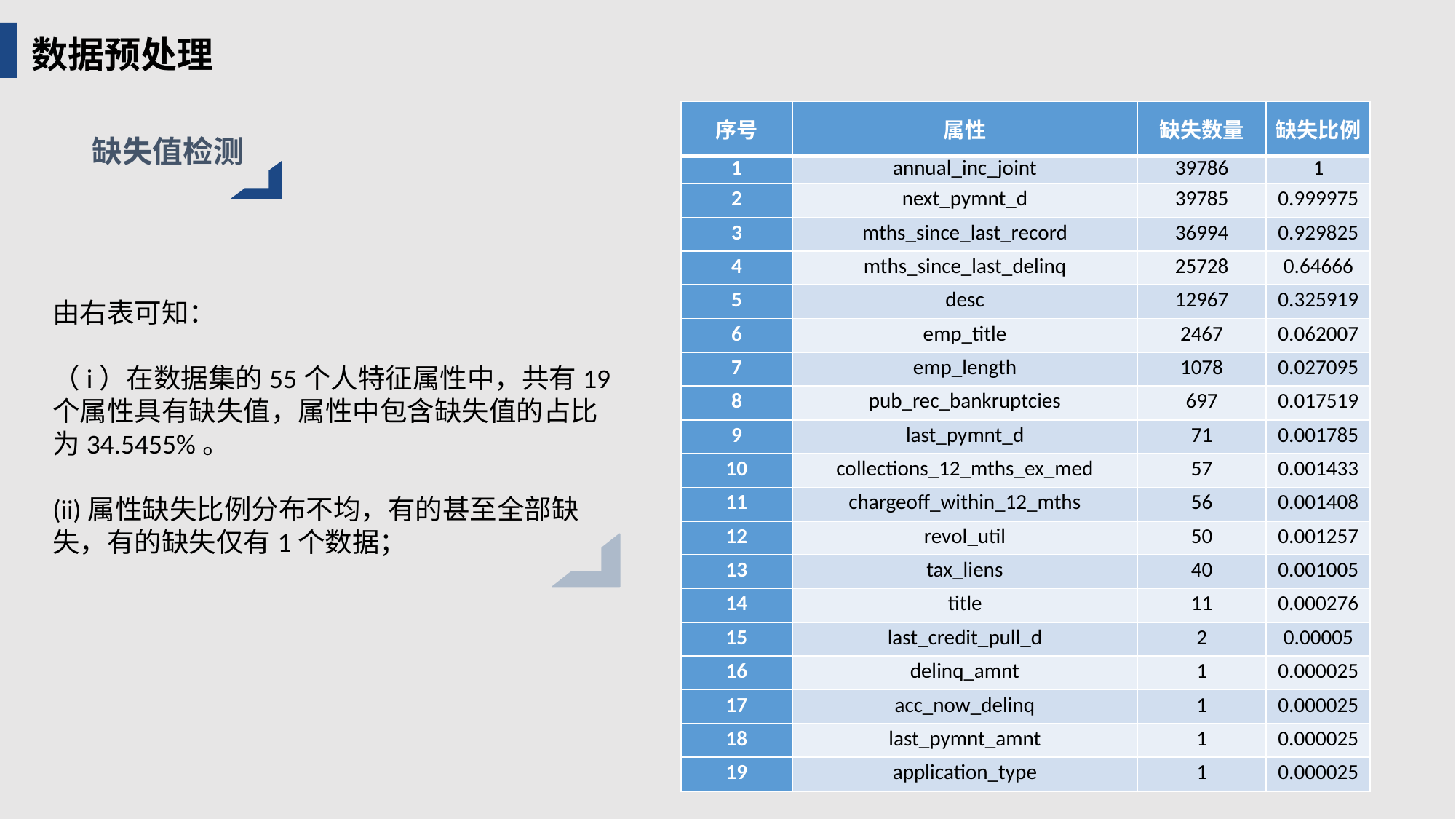

数据预处理
| 序号 | 属性 | 缺失数量 | 缺失比例 |
| --- | --- | --- | --- |
| 1 | annual\_inc\_joint | 39786 | 1 |
| 2 | next\_pymnt\_d | 39785 | 0.999975 |
| 3 | mths\_since\_last\_record | 36994 | 0.929825 |
| 4 | mths\_since\_last\_delinq | 25728 | 0.64666 |
| 5 | desc | 12967 | 0.325919 |
| 6 | emp\_title | 2467 | 0.062007 |
| 7 | emp\_length | 1078 | 0.027095 |
| 8 | pub\_rec\_bankruptcies | 697 | 0.017519 |
| 9 | last\_pymnt\_d | 71 | 0.001785 |
| 10 | collections\_12\_mths\_ex\_med | 57 | 0.001433 |
| 11 | chargeoff\_within\_12\_mths | 56 | 0.001408 |
| 12 | revol\_util | 50 | 0.001257 |
| 13 | tax\_liens | 40 | 0.001005 |
| 14 | title | 11 | 0.000276 |
| 15 | last\_credit\_pull\_d | 2 | 0.00005 |
| 16 | delinq\_amnt | 1 | 0.000025 |
| 17 | acc\_now\_delinq | 1 | 0.000025 |
| 18 | last\_pymnt\_amnt | 1 | 0.000025 |
| 19 | application\_type | 1 | 0.000025 |
缺失值检测

由右表可知：

（i）在数据集的55个人特征属性中，共有19个属性具有缺失值，属性中包含缺失值的占比为34.5455%。

(ii)属性缺失比例分布不均，有的甚至全部缺失，有的缺失仅有1个数据；